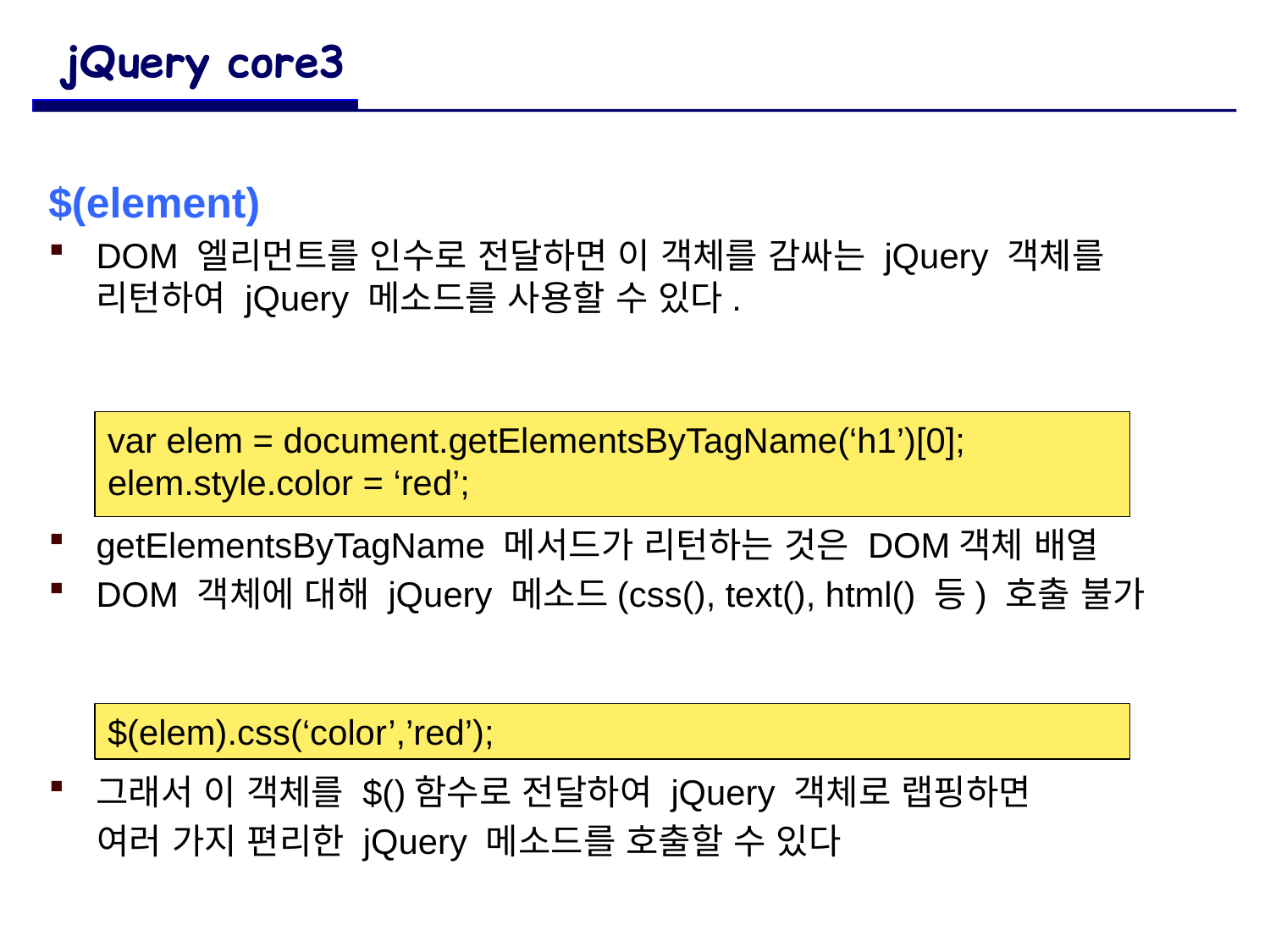

# jQuery core3
$(element)
DOM 엘리먼트를 인수로 전달하면 이 객체를 감싸는 jQuery 객체를 리턴하여 jQuery 메소드를 사용할 수 있다.

getElementsByTagName 메서드가 리턴하는 것은 DOM객체 배열
DOM 객체에 대해 jQuery 메소드(css(), text(), html() 등) 호출 불가

그래서 이 객체를 $()함수로 전달하여 jQuery 객체로 랩핑하면
    여러 가지 편리한 jQuery 메소드를 호출할 수 있다
var elem = document.getElementsByTagName(‘h1’)[0];
elem.style.color = ‘red’;
$(elem).css(‘color’,’red’);